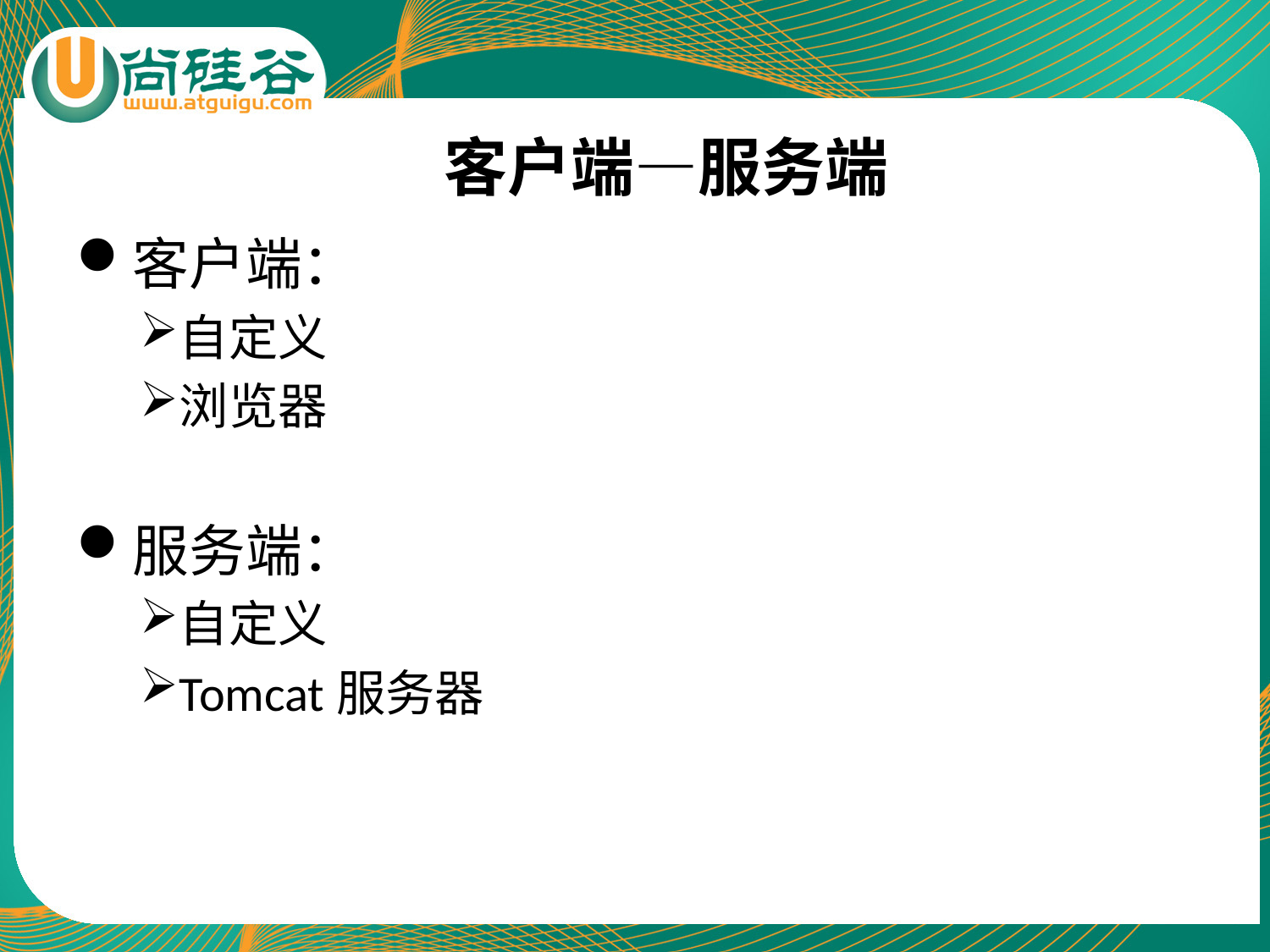

# 客户端—服务端
客户端：
自定义
浏览器

服务端：
自定义
Tomcat服务器